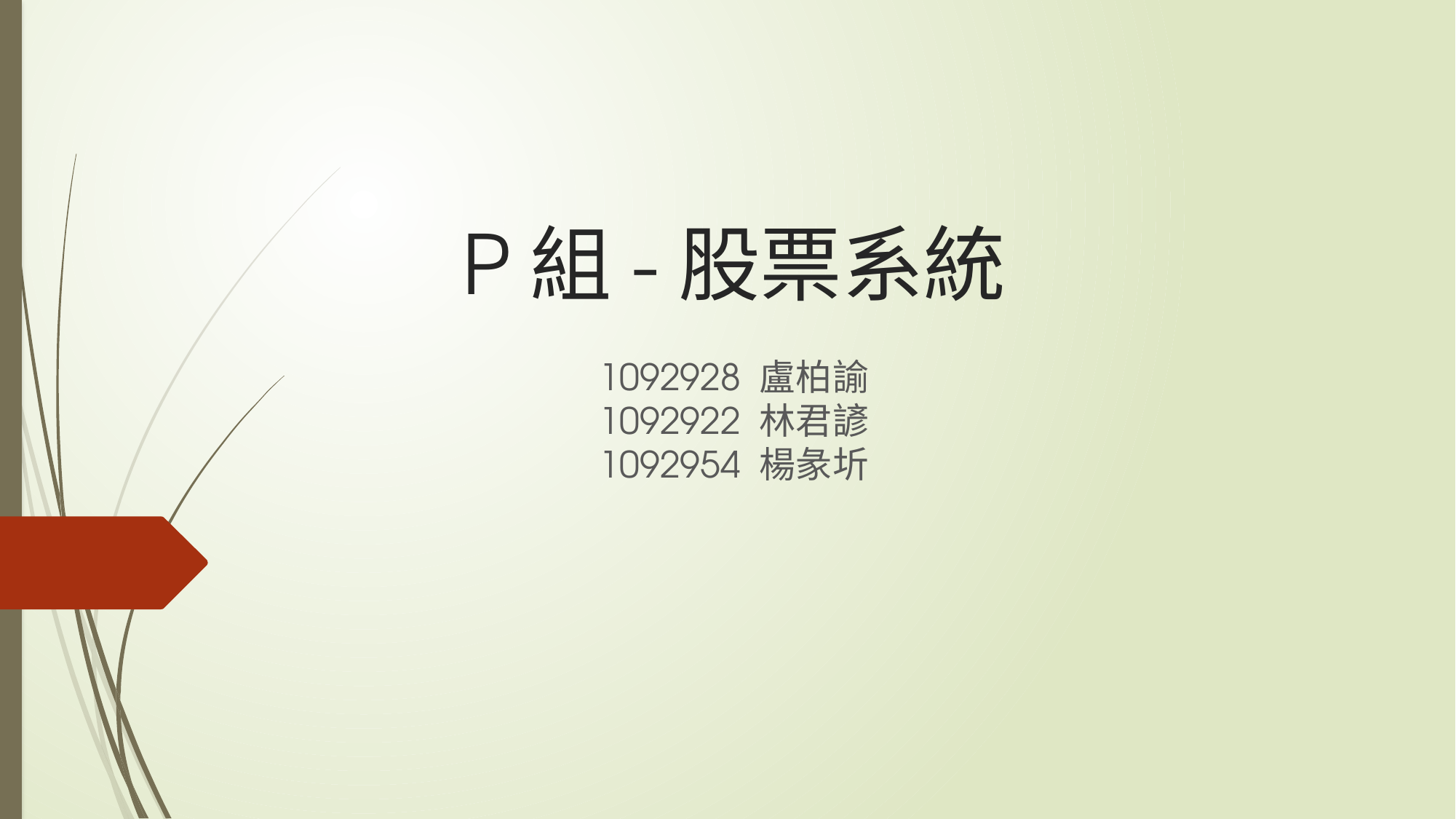

# P組-股票系統
1092928 盧柏諭
1092922 林君諺
1092954 楊彖圻